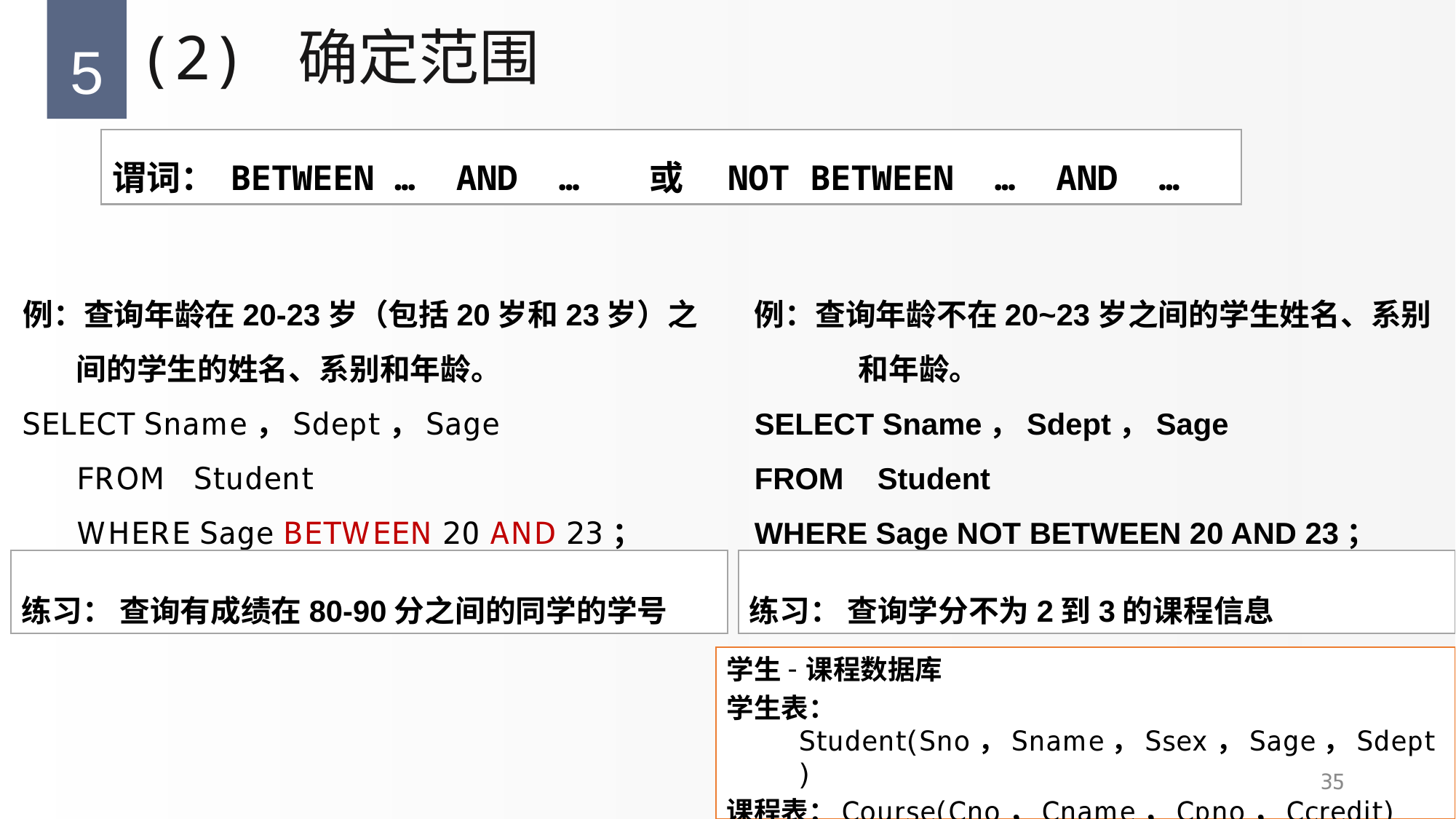

# (2) 确定范围
谓词： BETWEEN …  AND  …   或		NOT BETWEEN  …  AND  …
例：查询年龄在20-23岁（包括20岁和23岁）之间的学生的姓名、系别和年龄。
SELECT Sname，Sdept，Sage
FROM   Student
WHERE Sage BETWEEN 20 AND 23；
例：查询年龄不在20~23岁之间的学生姓名、系别和年龄。
SELECT Sname，Sdept，Sage
FROM    Student
WHERE Sage NOT BETWEEN 20 AND 23；
练习： 查询有成绩在80-90分之间的同学的学号
练习： 查询学分不为2到3的课程信息
35